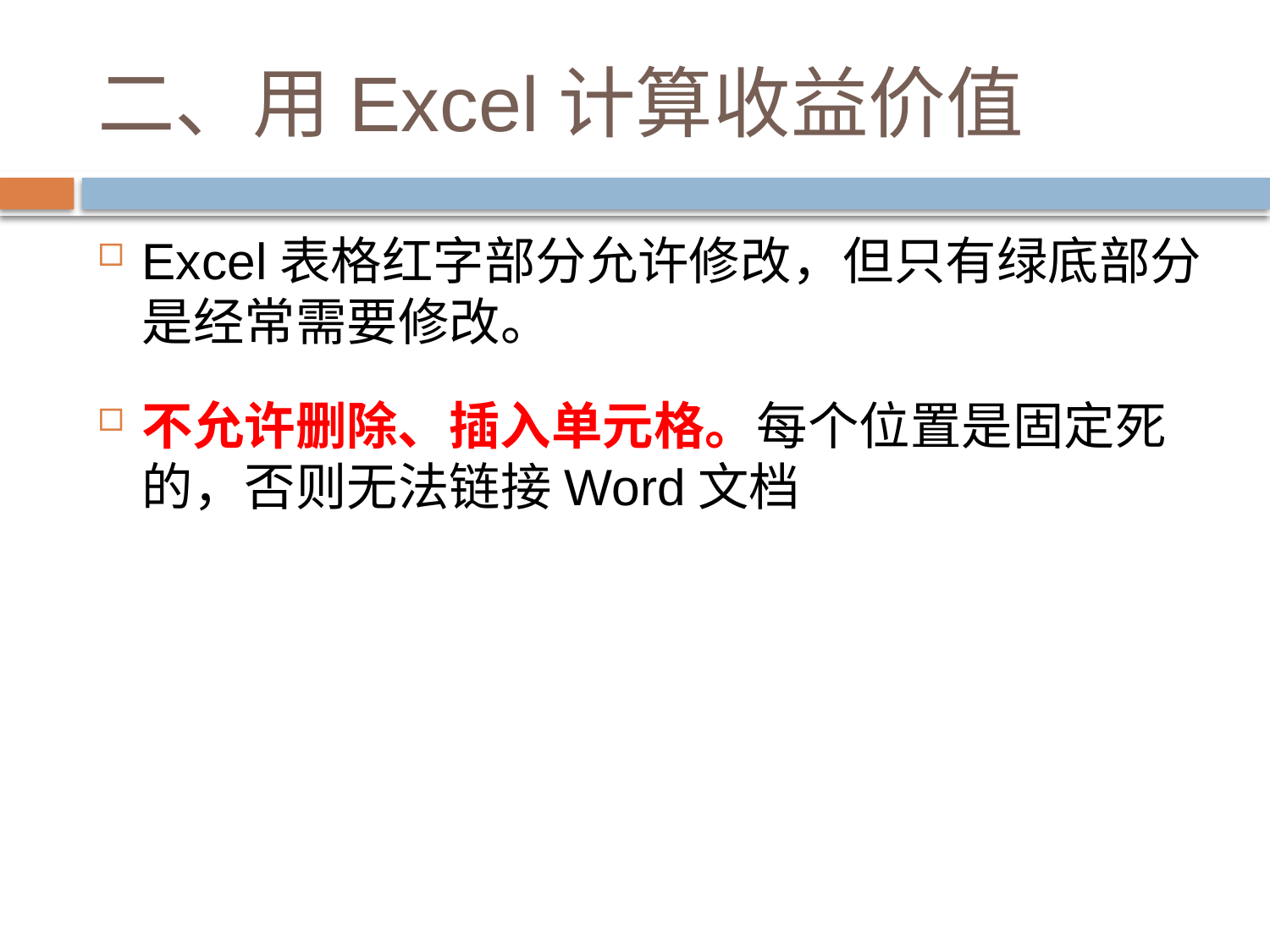

# 二、用Excel计算收益价值
Excel表格红字部分允许修改，但只有绿底部分是经常需要修改。
不允许删除、插入单元格。每个位置是固定死的，否则无法链接Word文档